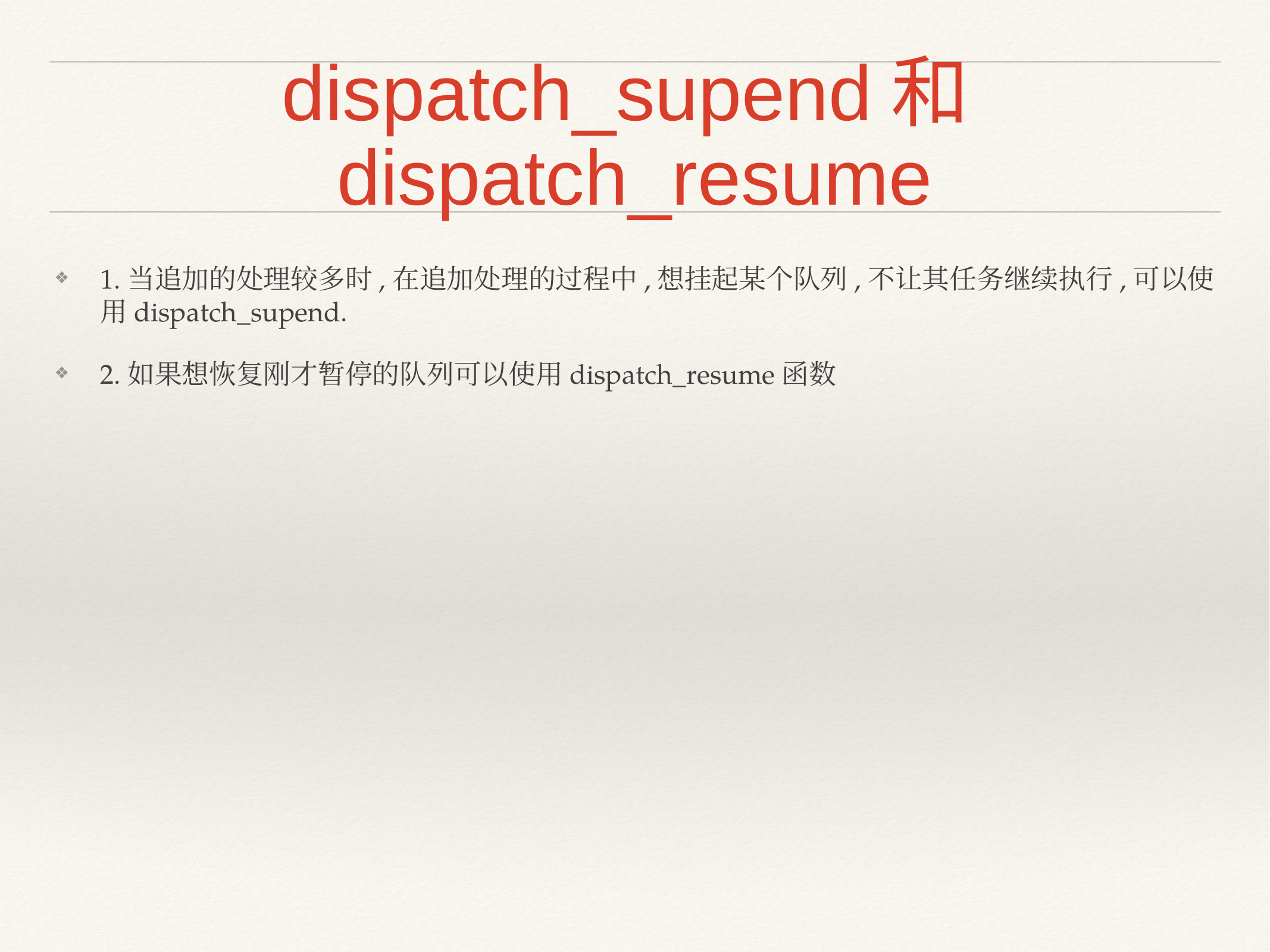

# dispatch_supend和dispatch_resume
1.当追加的处理较多时,在追加处理的过程中,想挂起某个队列,不让其任务继续执行,可以使用dispatch_supend.
2.如果想恢复刚才暂停的队列可以使用dispatch_resume函数